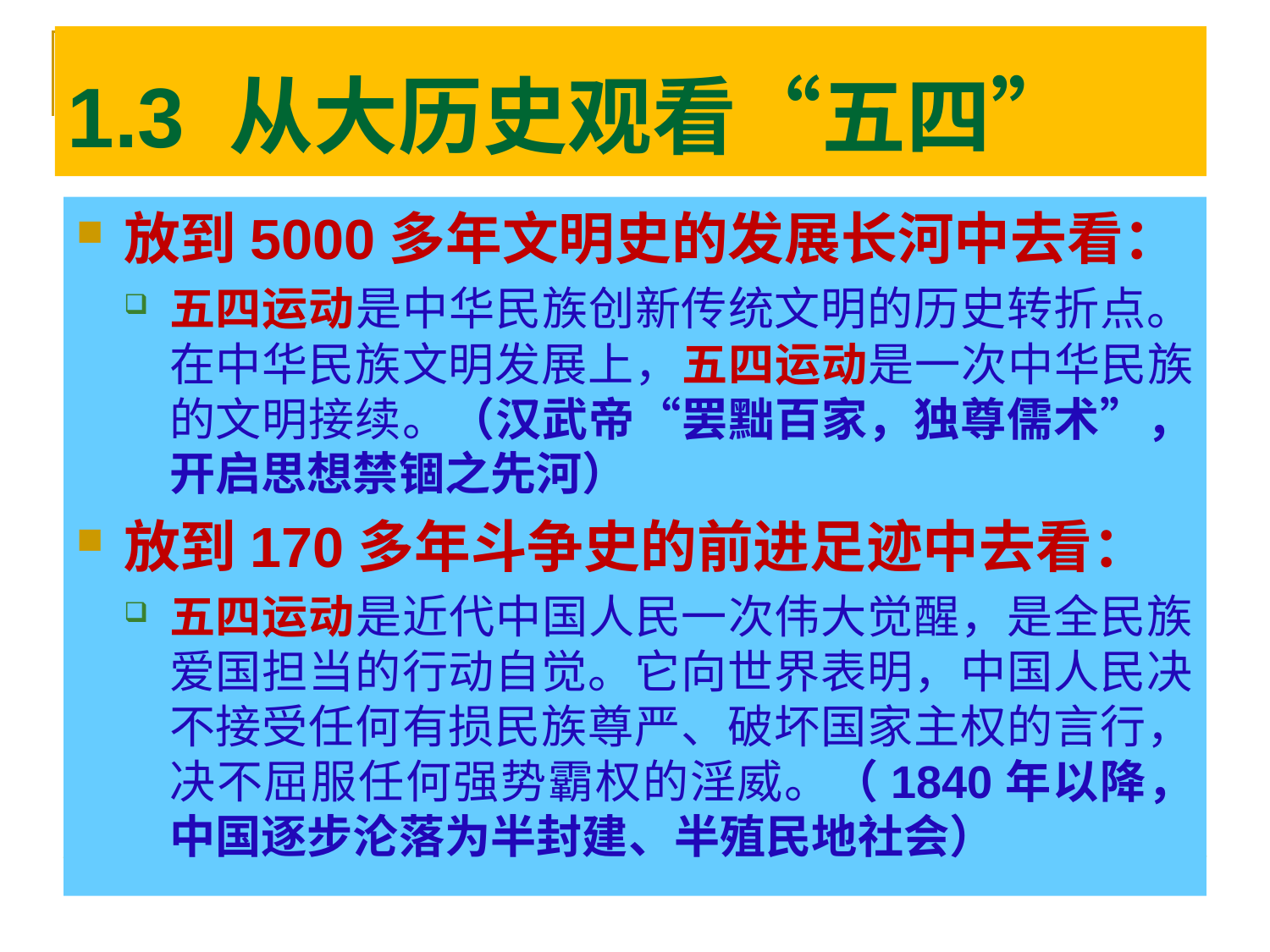

# 1.3 从大历史观看“五四”
放到5000多年文明史的发展长河中去看：
五四运动是中华民族创新传统文明的历史转折点。在中华民族文明发展上，五四运动是一次中华民族的文明接续。（汉武帝“罢黜百家，独尊儒术”，开启思想禁锢之先河）
放到170多年斗争史的前进足迹中去看：
五四运动是近代中国人民一次伟大觉醒，是全民族爱国担当的行动自觉。它向世界表明，中国人民决不接受任何有损民族尊严、破坏国家主权的言行，决不屈服任何强势霸权的淫威。（1840年以降，中国逐步沦落为半封建、半殖民地社会）

6